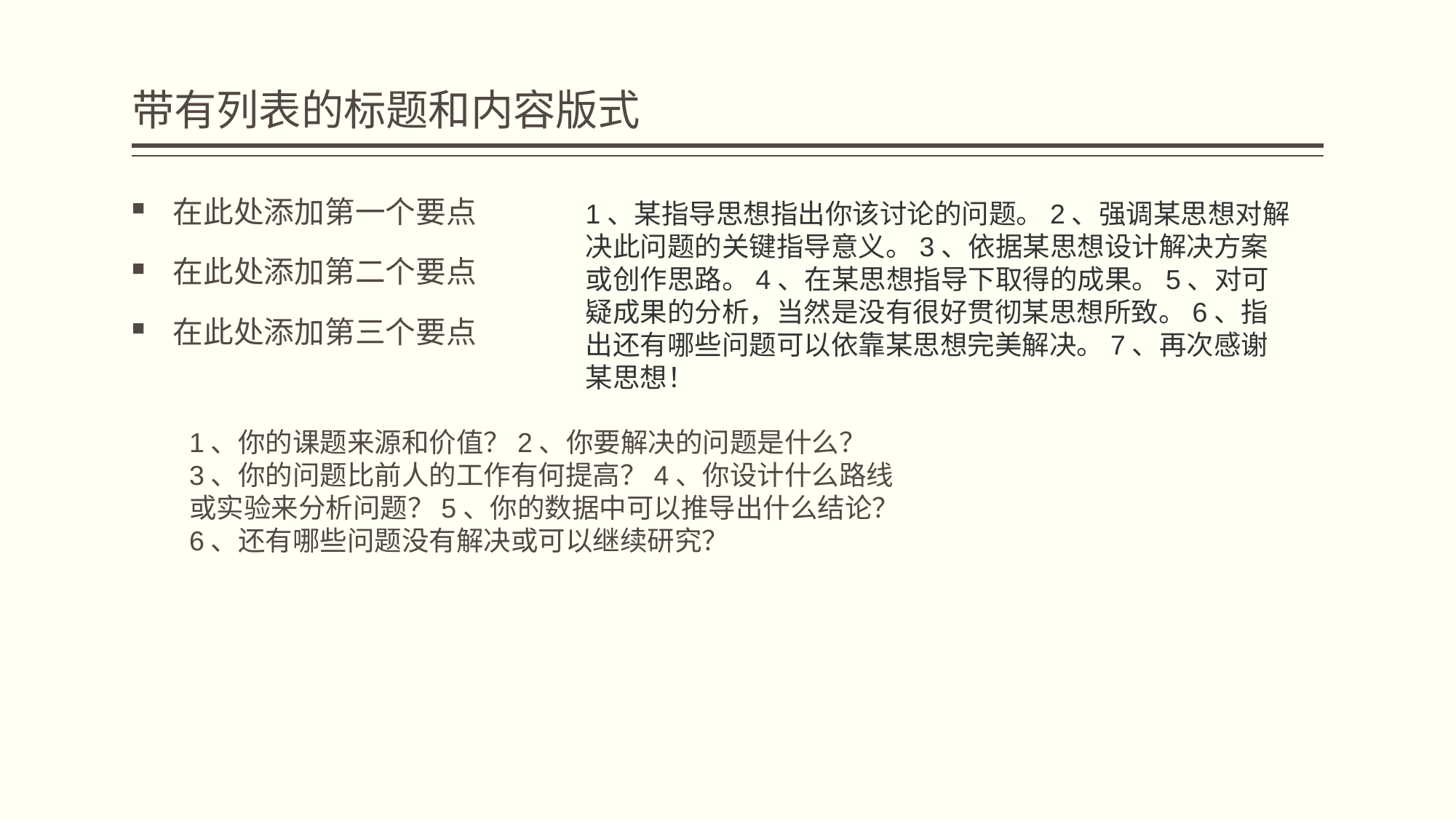

# 带有列表的标题和内容版式
在此处添加第一个要点
在此处添加第二个要点
在此处添加第三个要点
1、某指导思想指出你该讨论的问题。2、强调某思想对解决此问题的关键指导意义。3、依据某思想设计解决方案或创作思路。4、在某思想指导下取得的成果。5、对可疑成果的分析，当然是没有很好贯彻某思想所致。6、指出还有哪些问题可以依靠某思想完美解决。7、再次感谢某思想！
1、你的课题来源和价值？2、你要解决的问题是什么？3、你的问题比前人的工作有何提高？4、你设计什么路线或实验来分析问题？5、你的数据中可以推导出什么结论？6、还有哪些问题没有解决或可以继续研究？